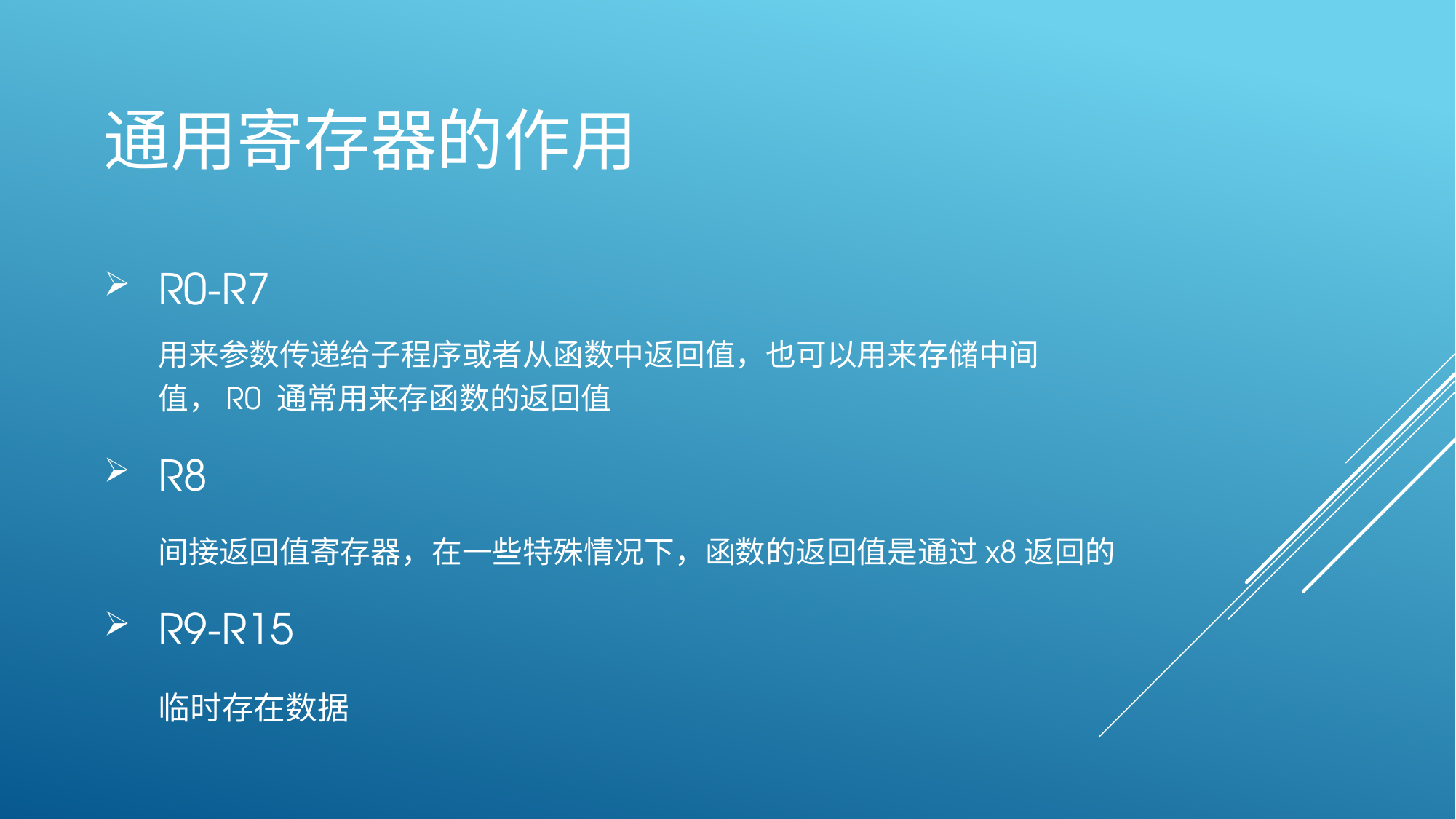

# 通用寄存器的作用
R0-R7
用来参数传递给子程序或者从函数中返回值，也可以用来存储中间值，R0 通常用来存函数的返回值
R8
间接返回值寄存器，在一些特殊情况下，函数的返回值是通过x8返回的
R9-R15
临时存在数据